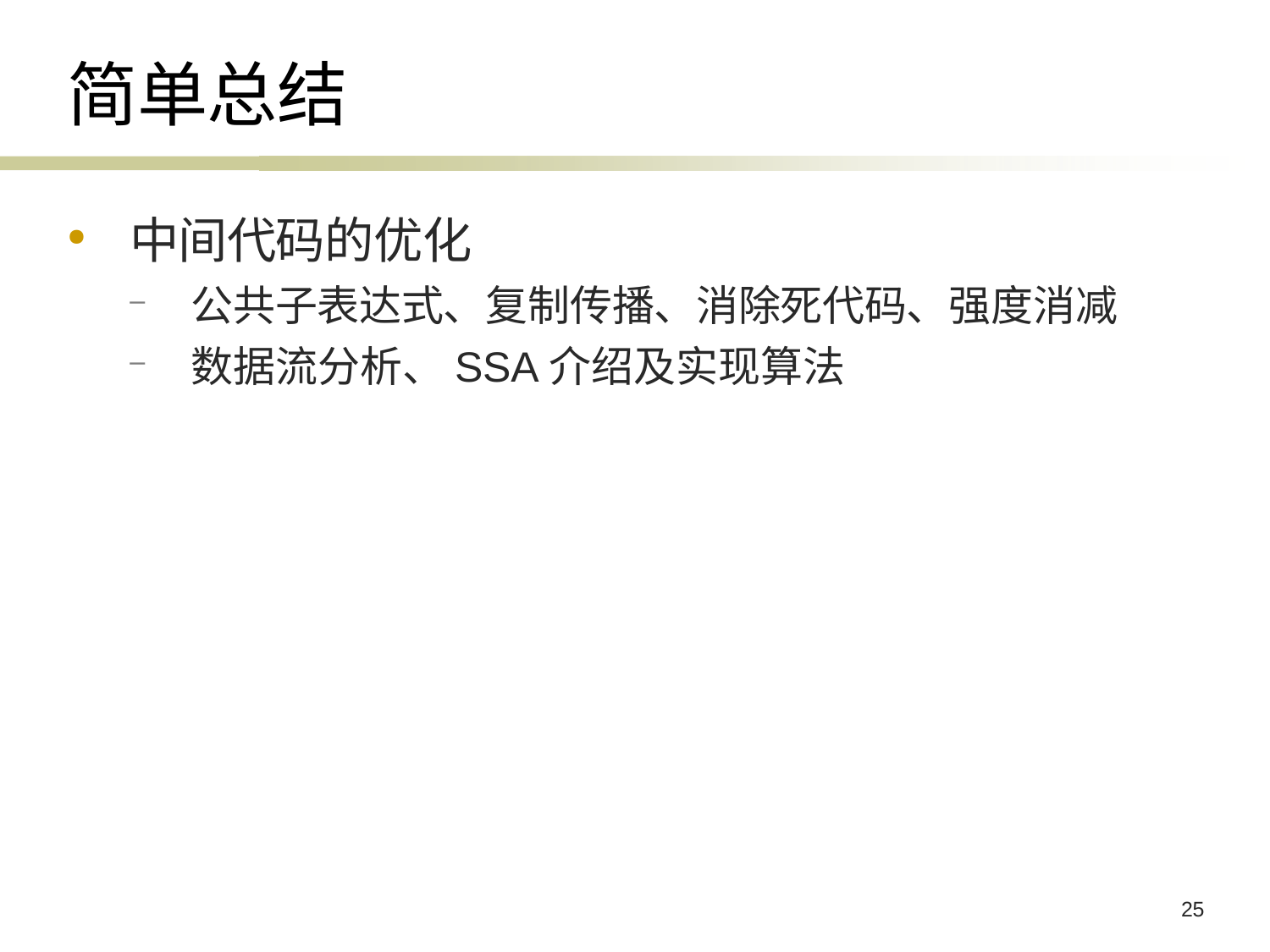

# 简单总结
中间代码的优化
公共子表达式、复制传播、消除死代码、强度消减
数据流分析、SSA介绍及实现算法
25